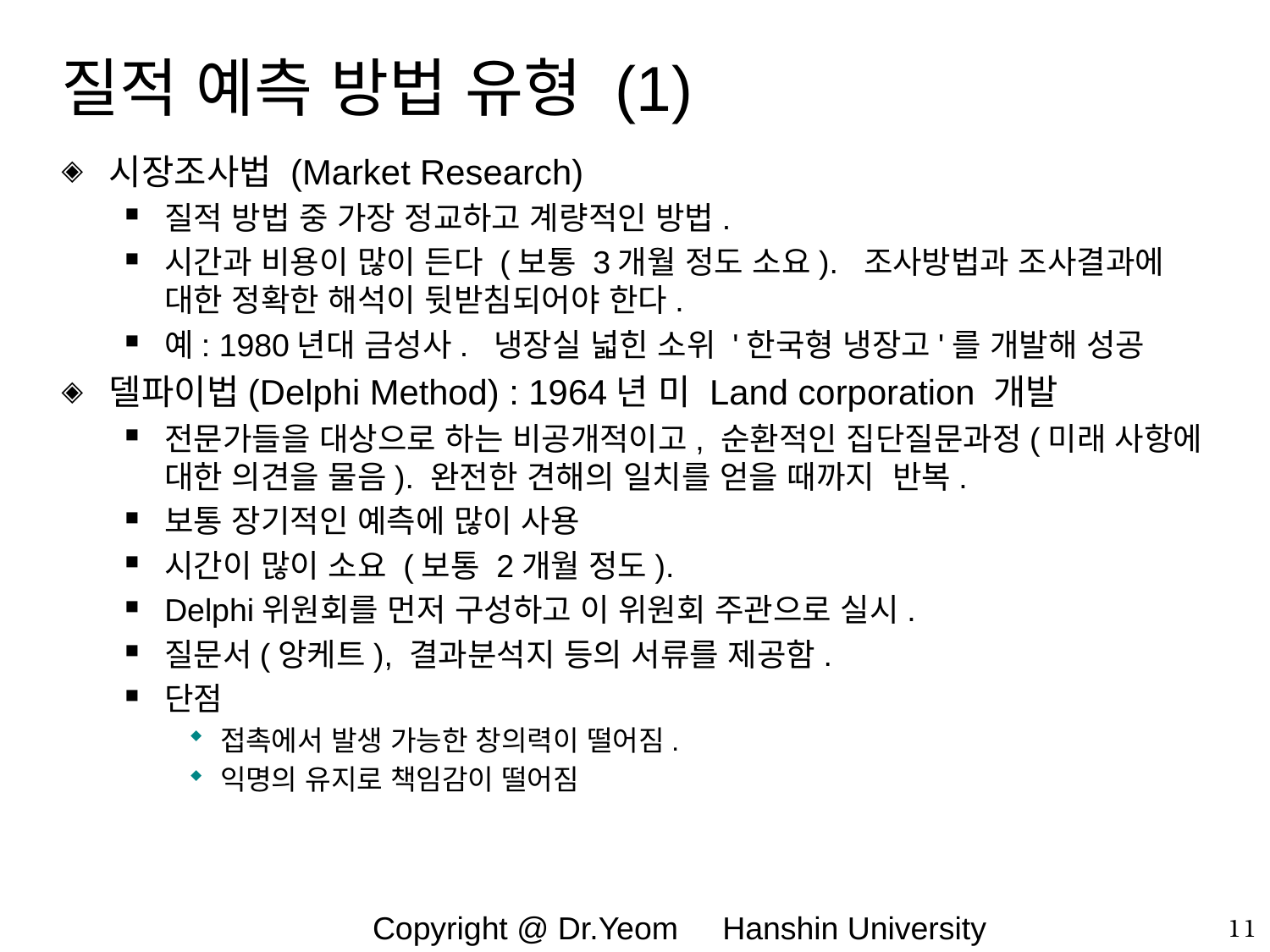

# 질적 예측 방법 유형 (1)
시장조사법 (Market Research)
질적 방법 중 가장 정교하고 계량적인 방법.
시간과 비용이 많이 든다 (보통 3개월 정도 소요).  조사방법과 조사결과에 대한 정확한 해석이 뒷받침되어야 한다.
예: 1980년대 금성사.  냉장실 넓힌 소위 '한국형 냉장고'를 개발해 성공
델파이법(Delphi Method) : 1964년 미 Land corporation 개발
전문가들을 대상으로 하는 비공개적이고, 순환적인 집단질문과정(미래 사항에 대한 의견을 물음). 완전한 견해의 일치를 얻을 때까지  반복.
보통 장기적인 예측에 많이 사용
시간이 많이 소요 (보통 2개월 정도).
Delphi위원회를 먼저 구성하고 이 위원회 주관으로 실시.
질문서(앙케트), 결과분석지 등의 서류를 제공함.
단점
접촉에서 발생 가능한 창의력이 떨어짐.
익명의 유지로 책임감이 떨어짐
11